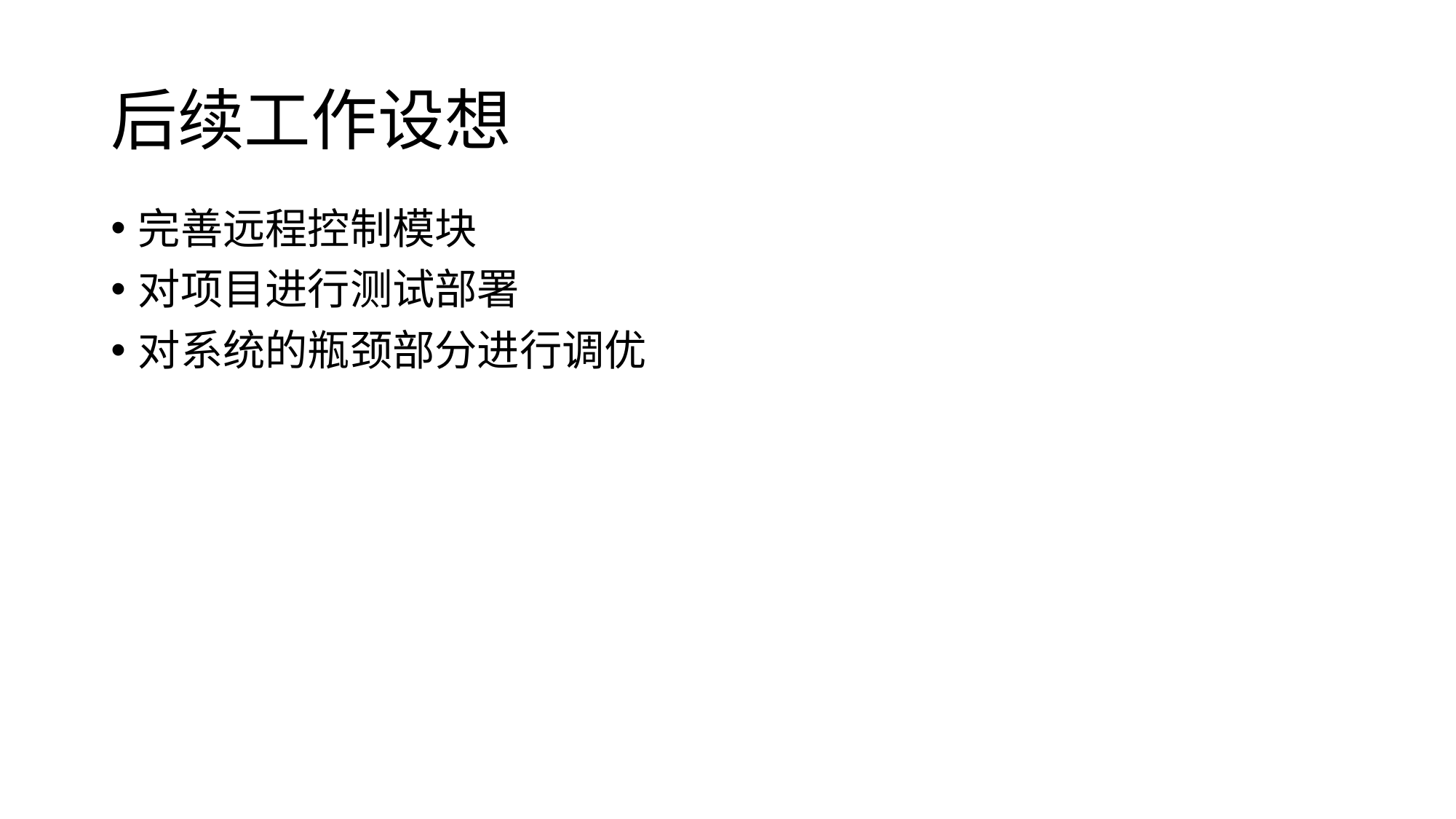

# 后续工作设想
完善远程控制模块
对项目进行测试部署
对系统的瓶颈部分进行调优